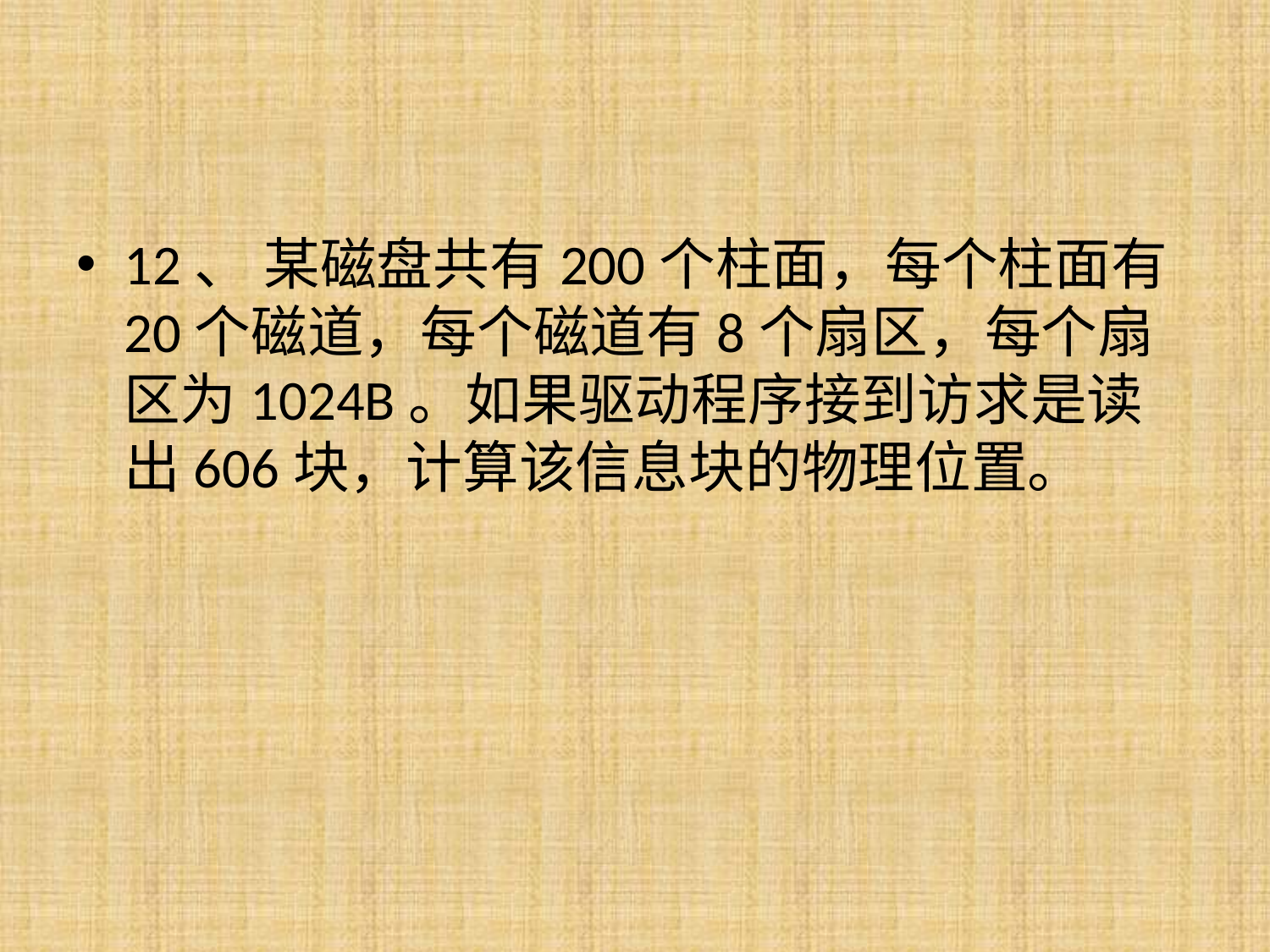

#
12、 某磁盘共有200个柱面，每个柱面有20个磁道，每个磁道有8个扇区，每个扇区为1024B。如果驱动程序接到访求是读出606块，计算该信息块的物理位置。